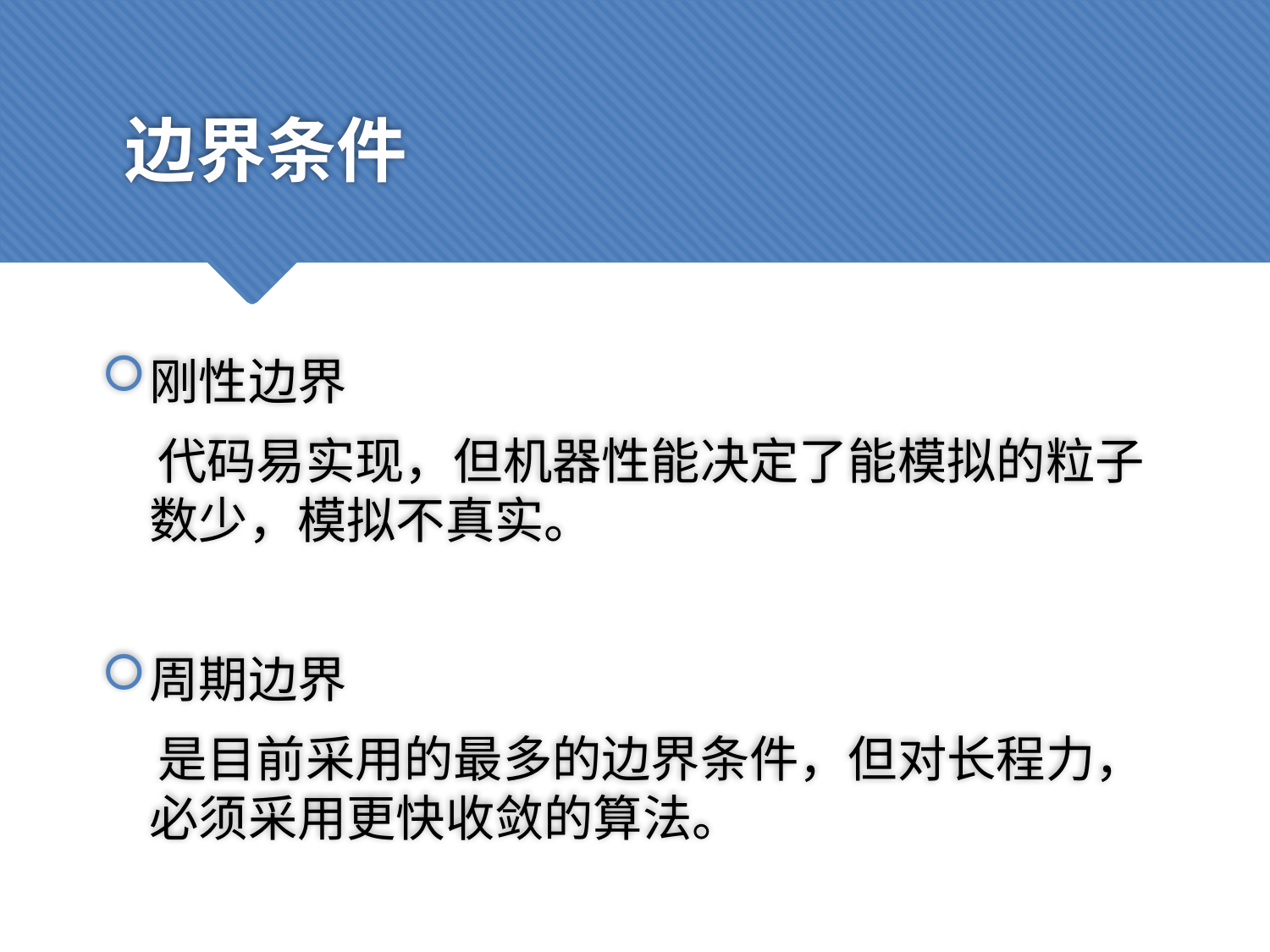

# 边界条件
刚性边界
    代码易实现，但机器性能决定了能模拟的粒子数少，模拟不真实。

周期边界
    是目前采用的最多的边界条件，但对长程力，必须采用更快收敛的算法。